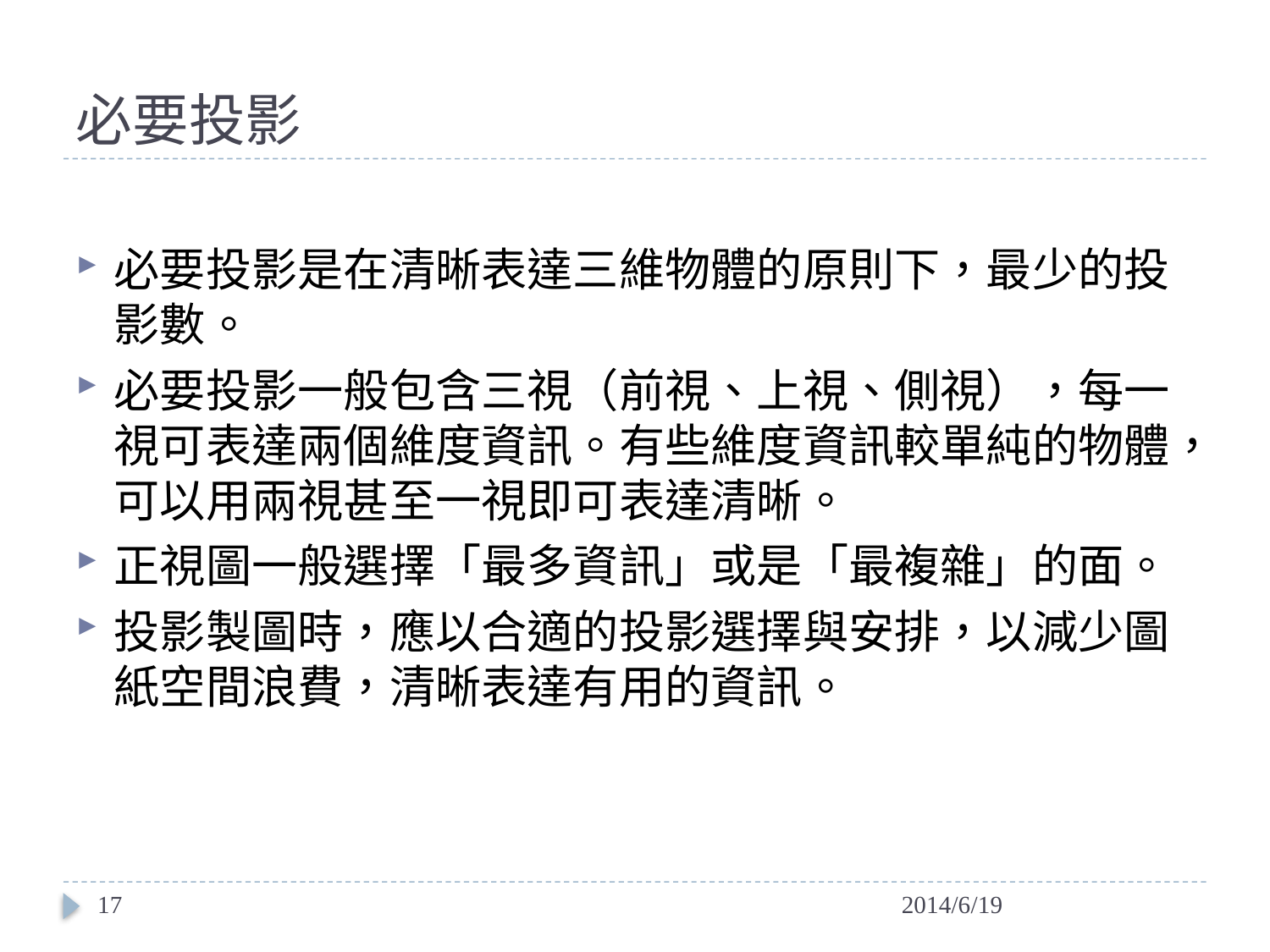

# 必要投影

必要投影是在清晰表達三維物體的原則下，最少的投影數。
必要投影一般包含三視（前視、上視、側視），每一視可表達兩個維度資訊。有些維度資訊較單純的物體，可以用兩視甚至一視即可表達清晰。
正視圖一般選擇「最多資訊」或是「最複雜」的面。
投影製圖時，應以合適的投影選擇與安排，以減少圖紙空間浪費，清晰表達有用的資訊。

17
2014/6/19